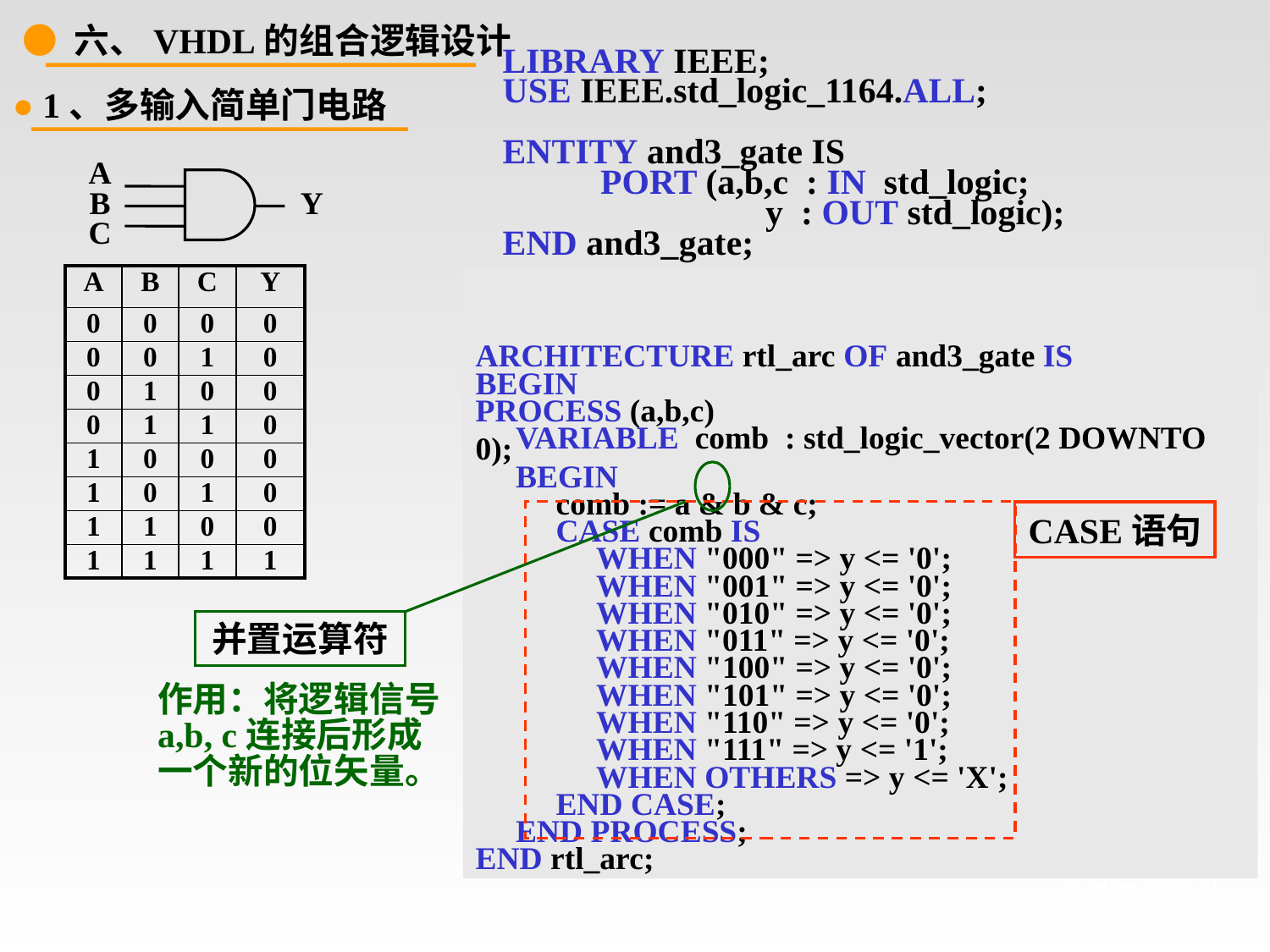

LIBRARY IEEE;
USE IEEE.std_logic_1164.ALL;

ENTITY and3_gate IS
           PORT (a,b,c  : IN  std_logic;
		 y  : OUT std_logic);
END and3_gate;

ARCHITECTURE behave_arc OF and3_gate IS
BEGIN
     PROCESS(a,b,c)
     BEGIN
	  y <= a AND b AND c;
     END PROCESS;
END behave_arc;
● 六、VHDL的组合逻辑设计

● 1、多输入简单门电路

A

B
Y

C

| A | B | C | Y |
| --- | --- | --- | --- |
| 0 | 0 | 0 | 0 |
| 0 | 0 | 1 | 0 |
| 0 | 1 | 0 | 0 |
| 0 | 1 | 1 | 0 |
| 1 | 0 | 0 | 0 |
| 1 | 0 | 1 | 0 |
| 1 | 1 | 0 | 0 |
| 1 | 1 | 1 | 1 |

ARCHITECTURE rtl_arc OF and3_gate IS
BEGIN
PROCESS (a,b,c)
     VARIABLE  comb  : std_logic_vector(2 DOWNTO 0);
     BEGIN
          comb := a & b & c;
          CASE comb IS
               WHEN "000" => y <= '0';
               WHEN "001" => y <= '0';
               WHEN "010" => y <= '0';
               WHEN "011" => y <= '0';
               WHEN "100" => y <= '0';
               WHEN "101" => y <= '0';
               WHEN "110" => y <= '0';
               WHEN "111" => y <= '1';
               WHEN OTHERS => y <= 'X';
          END CASE;
     END PROCESS;
END rtl_arc;

并置运算符
作用：将逻辑信号a,b, c连接后形成一个新的位矢量。

CASE语句
# 组合逻辑设计-多输入简单门